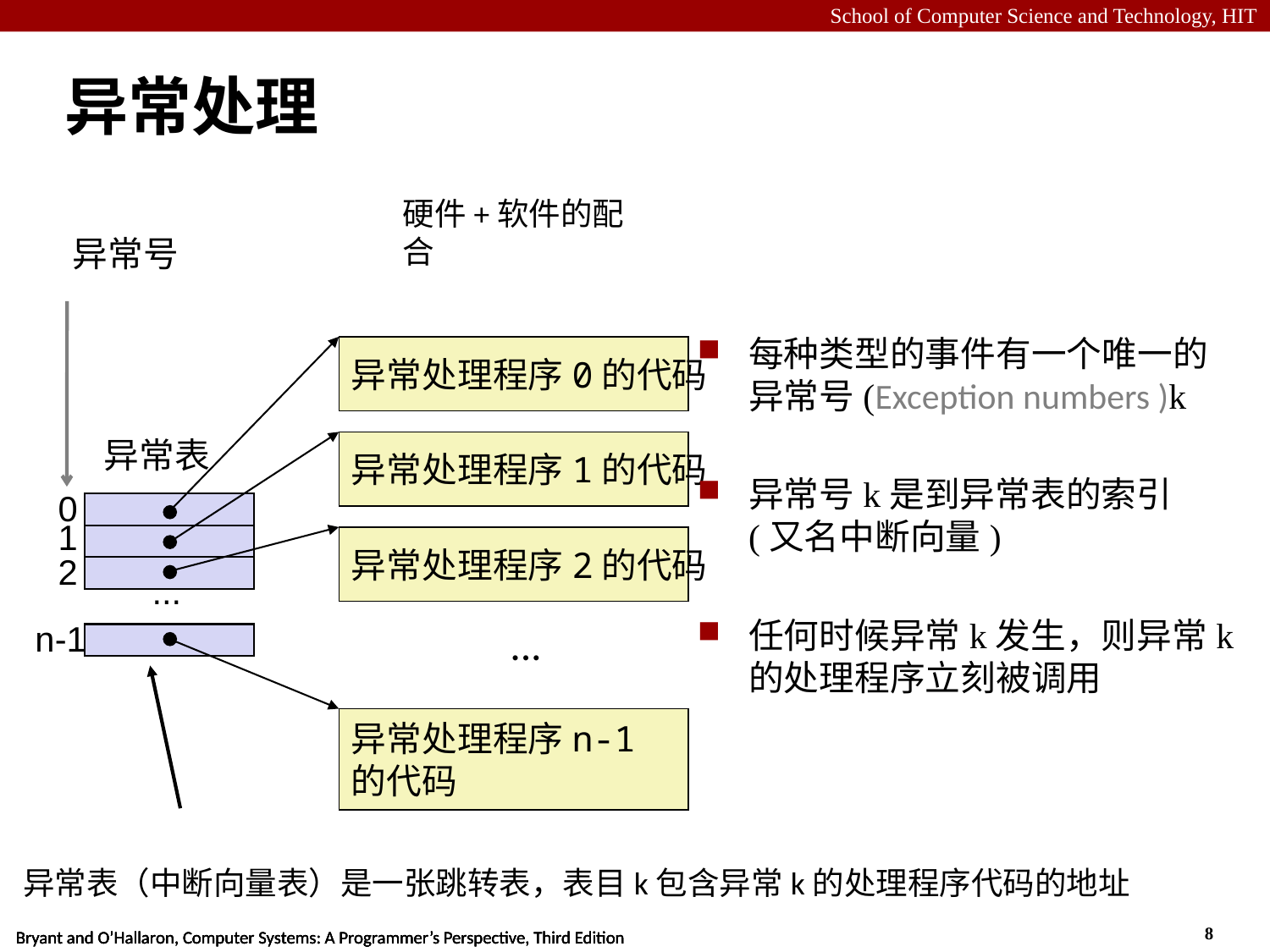

# 异常处理
硬件+软件的配合

异常号
每种类型的事件有一个唯一的异常号(Exception numbers )k

异常号k是到异常表的索引(又名中断向量)

任何时候异常k发生，则异常k的处理程序立刻被调用

异常处理程序0的代码
异常表

异常处理程序1的代码
0

1

异常处理程序2的代码

2

...

...
n-1

异常处理程序n-1的代码
异常表（中断向量表）是一张跳转表，表目k包含异常k的处理程序代码的地址